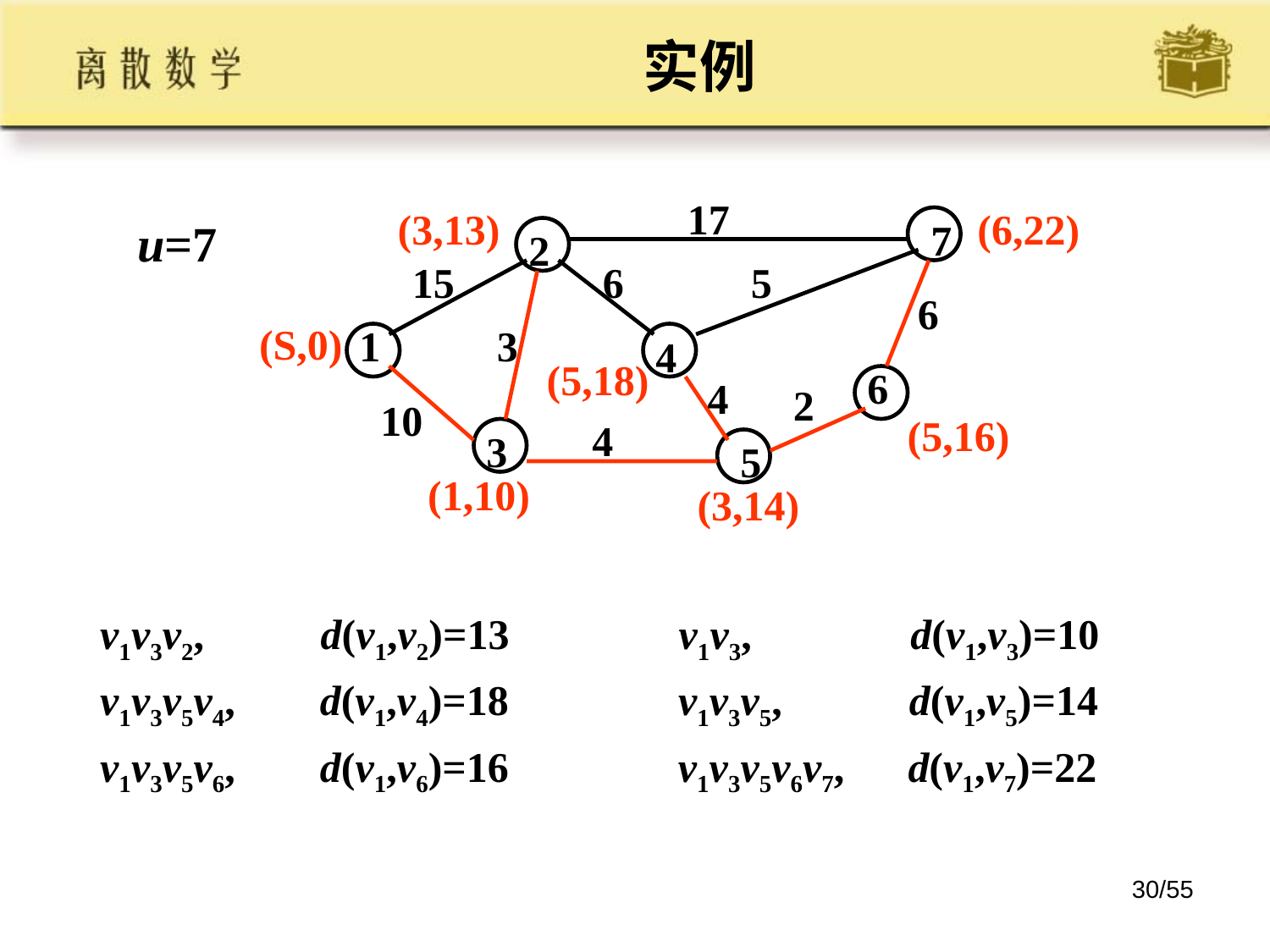

# 实例
17
(3,13)
(6,22)
u=7

7

2

15
6

5

6
   (S,0)
1
3

4
(5,18)
6

4

2

10
(5,16)
4

3

5

(1,10)
(3,14)
v1v3v2,           d(v1,v2)=13                v1v3,               d(v1,v3)=10
v1v3v5v4,        d(v1,v4)=18                v1v3v5,            d(v1,v5)=14
v1v3v5v6,        d(v1,v6)=16                v1v3v5v6v7,      d(v1,v7)=22

30/55